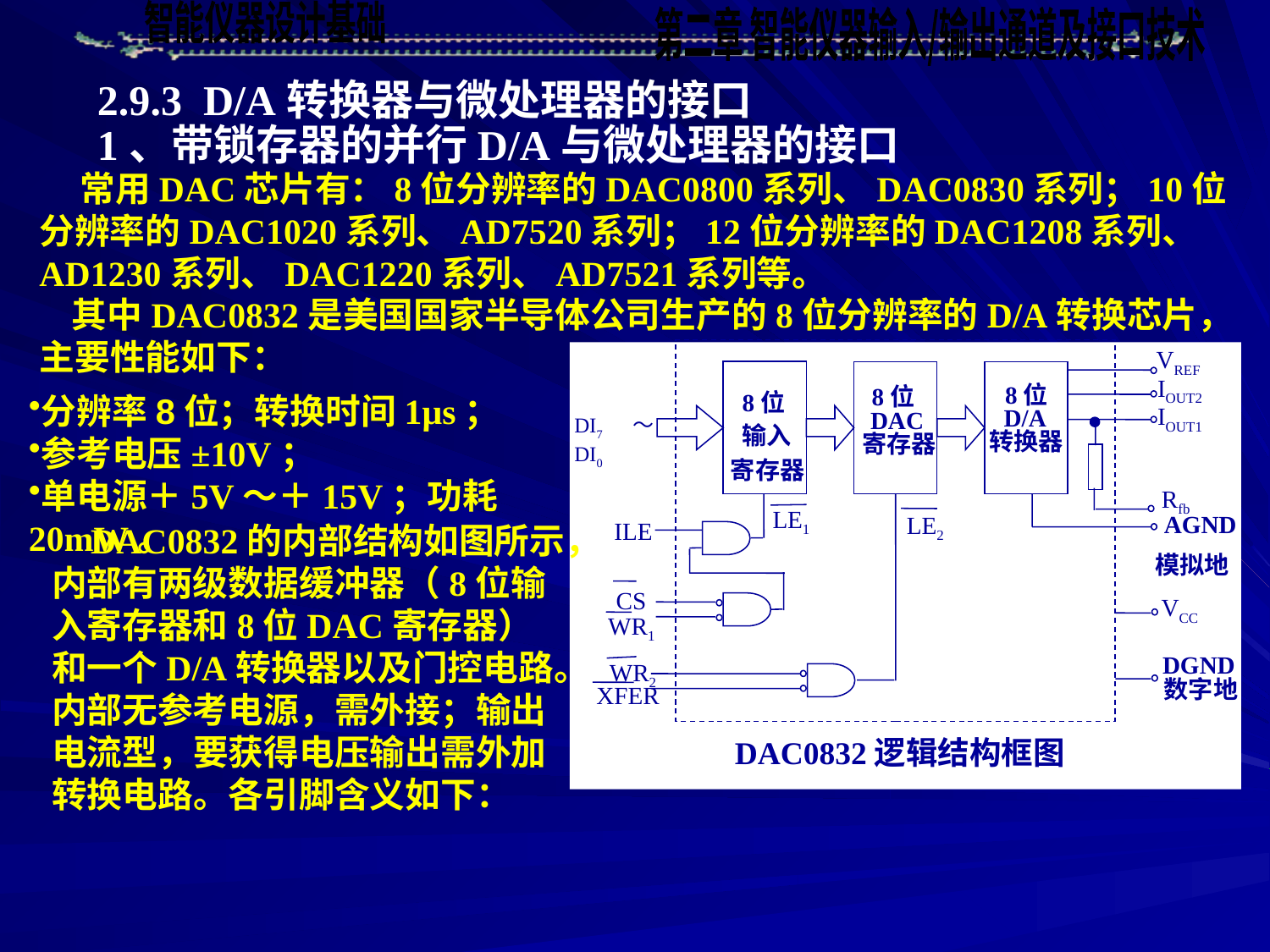

2.9.3  D/A转换器与微处理器的接口
1、带锁存器的并行D/A与微处理器的接口
    常用DAC芯片有：8位分辨率的DAC0800系列、DAC0830系列；10位分辨率的DAC1020系列、AD7520系列；12位分辨率的DAC1208系列、AD1230系列、DAC1220系列、AD7521系列等。
   其中DAC0832是美国国家半导体公司生产的8位分辨率的D/A转换芯片，主要性能如下：

VREF

IOUT2
8位
D/A
转换器
8位
DAC
寄存器
8位
输入
寄存器
IOUT1
DI7～DI0

Rfb
LE1
AGND
LE2
ILE
模拟地

CS
VCC
WR1

DGND
WR2

数字地
XFER

分辨率8位；转换时间1μs；
参考电压±10V；
单电源＋5V～＋15V；功耗20mW。

    DAC0832的内部结构如图所示，内部有两级数据缓冲器（8位输入寄存器和8位DAC寄存器）和一个D/A转换器以及门控电路。内部无参考电源，需外接；输出电流型，要获得电压输出需外加转换电路。各引脚含义如下：
 DAC0832逻辑结构框图